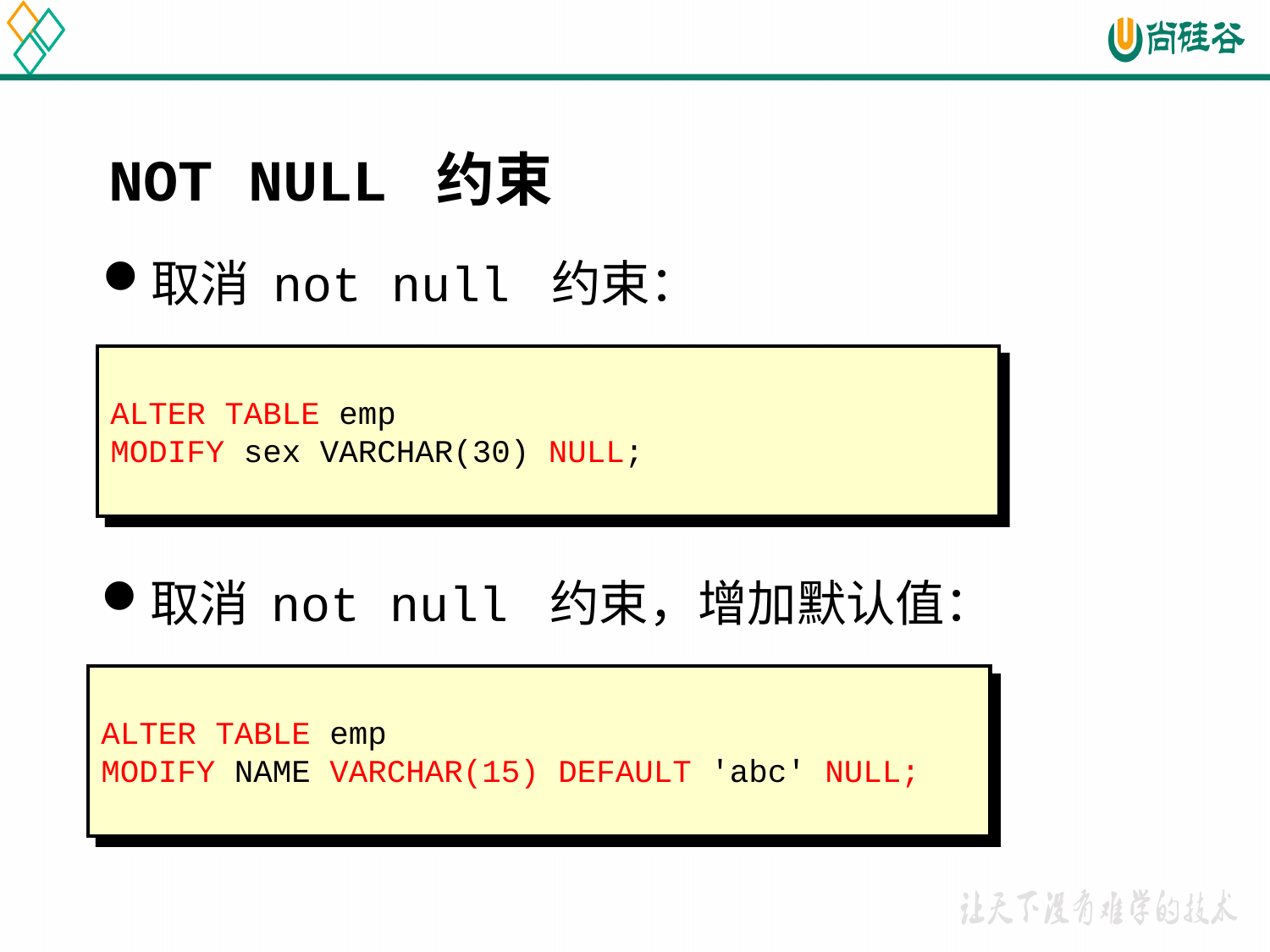

NOT NULL 约束
取消 not null 约束：
ALTER TABLE emp
MODIFY sex VARCHAR(30) NULL;

取消 not null 约束，增加默认值：
ALTER TABLE emp
MODIFY NAME VARCHAR(15) DEFAULT 'abc' NULL;